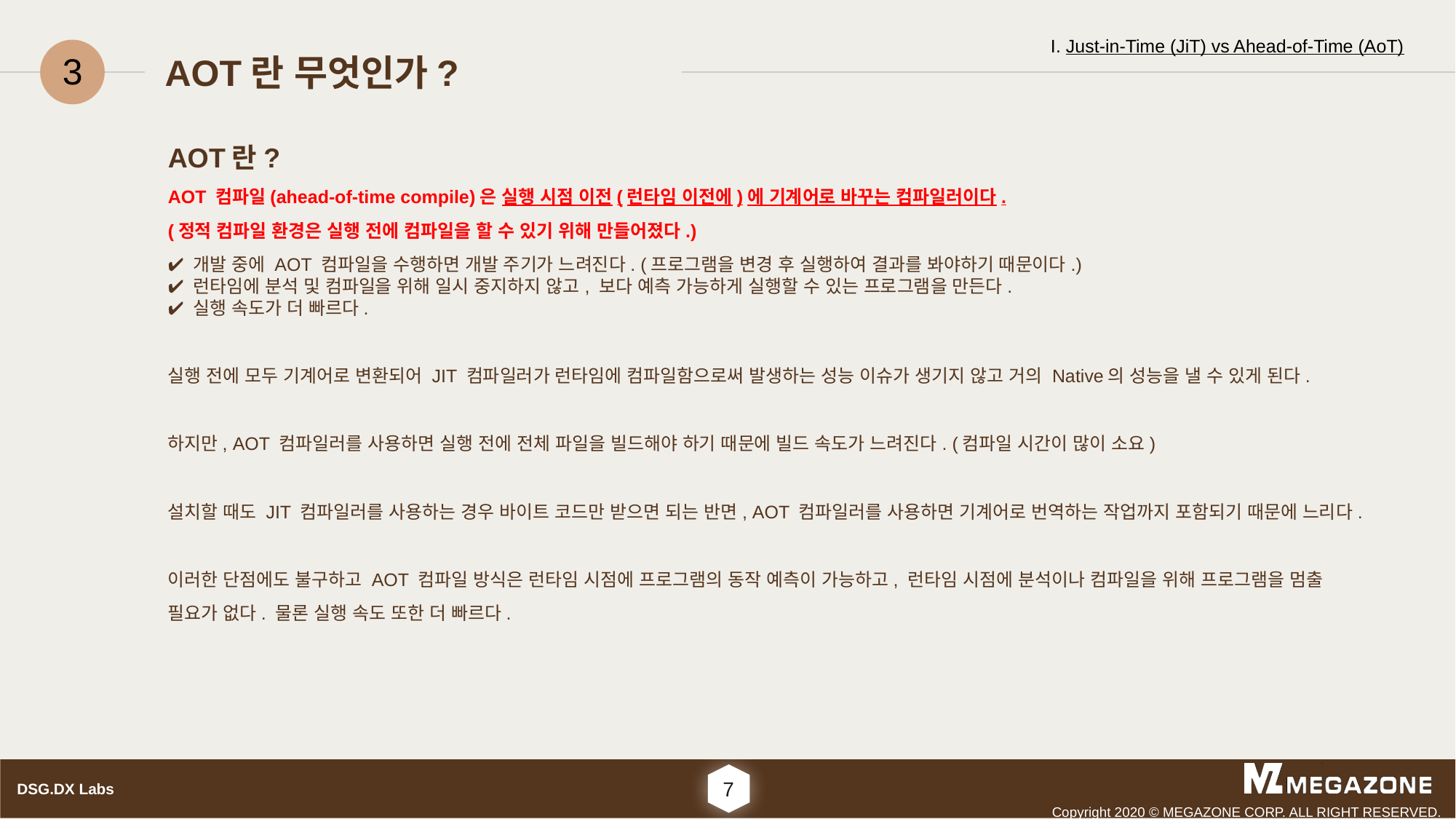

# I. Just-in-Time (JiT) vs Ahead-of-Time (AoT)
3
AOT란 무엇인가?
AOT란?
AOT 컴파일(ahead-of-time compile)은 실행 시점 이전(런타임 이전에)에 기계어로 바꾸는 컴파일러이다.
(정적 컴파일 환경은 실행 전에 컴파일을 할 수 있기 위해 만들어졌다.)
✔ 개발 중에 AOT 컴파일을 수행하면 개발 주기가 느려진다. (프로그램을 변경 후 실행하여 결과를 봐야하기 때문이다.)
✔ 런타임에 분석 및 컴파일을 위해 일시 ​​중지하지 않고, 보다 예측 가능하게 실행할 수 있는 프로그램을 만든다.
✔ 실행 속도가 더 빠르다.

실행 전에 모두 기계어로 변환되어 JIT 컴파일러가 런타임에 컴파일함으로써 발생하는 성능 이슈가 생기지 않고 거의 Native의 성능을 낼 수 있게 된다.

하지만, AOT 컴파일러를 사용하면 실행 전에 전체 파일을 빌드해야 하기 때문에 빌드 속도가 느려진다. (컴파일 시간이 많이 소요)

설치할 때도 JIT 컴파일러를 사용하는 경우 바이트 코드만 받으면 되는 반면, AOT 컴파일러를 사용하면 기계어로 번역하는 작업까지 포함되기 때문에 느리다.

이러한 단점에도 불구하고 AOT 컴파일 방식은 런타임 시점에 프로그램의 동작 예측이 가능하고, 런타임 시점에 분석이나 컴파일을 위해 프로그램을 멈출
필요가 없다. 물론 실행 속도 또한 더 빠르다.